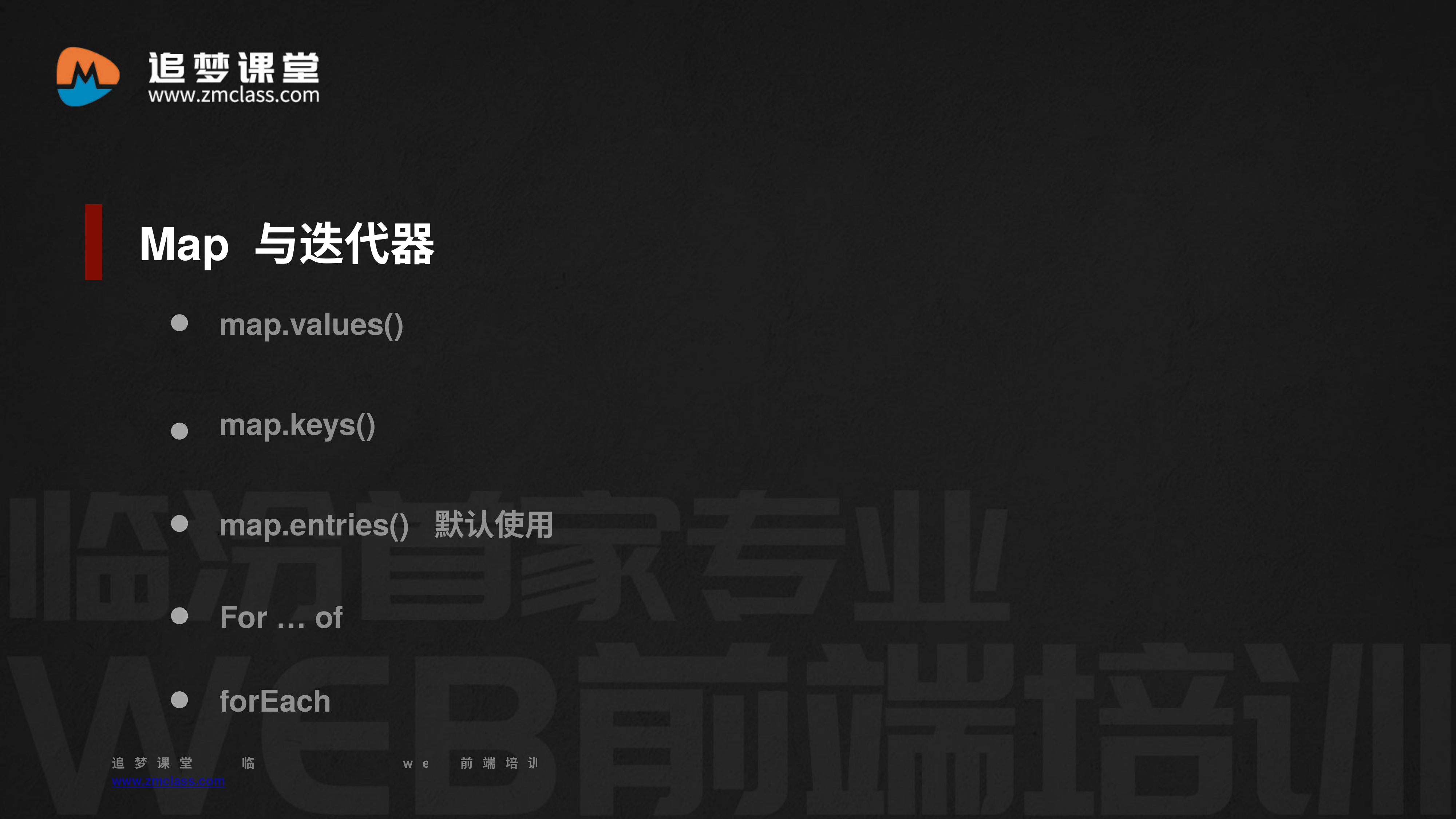

Map 与迭代器
map.values()

map.keys()

map.entries()  默认使用

For … of

forEach

追梦课堂   临汾首家专业的web前端培训机构                                                          www.zmclass.com
16